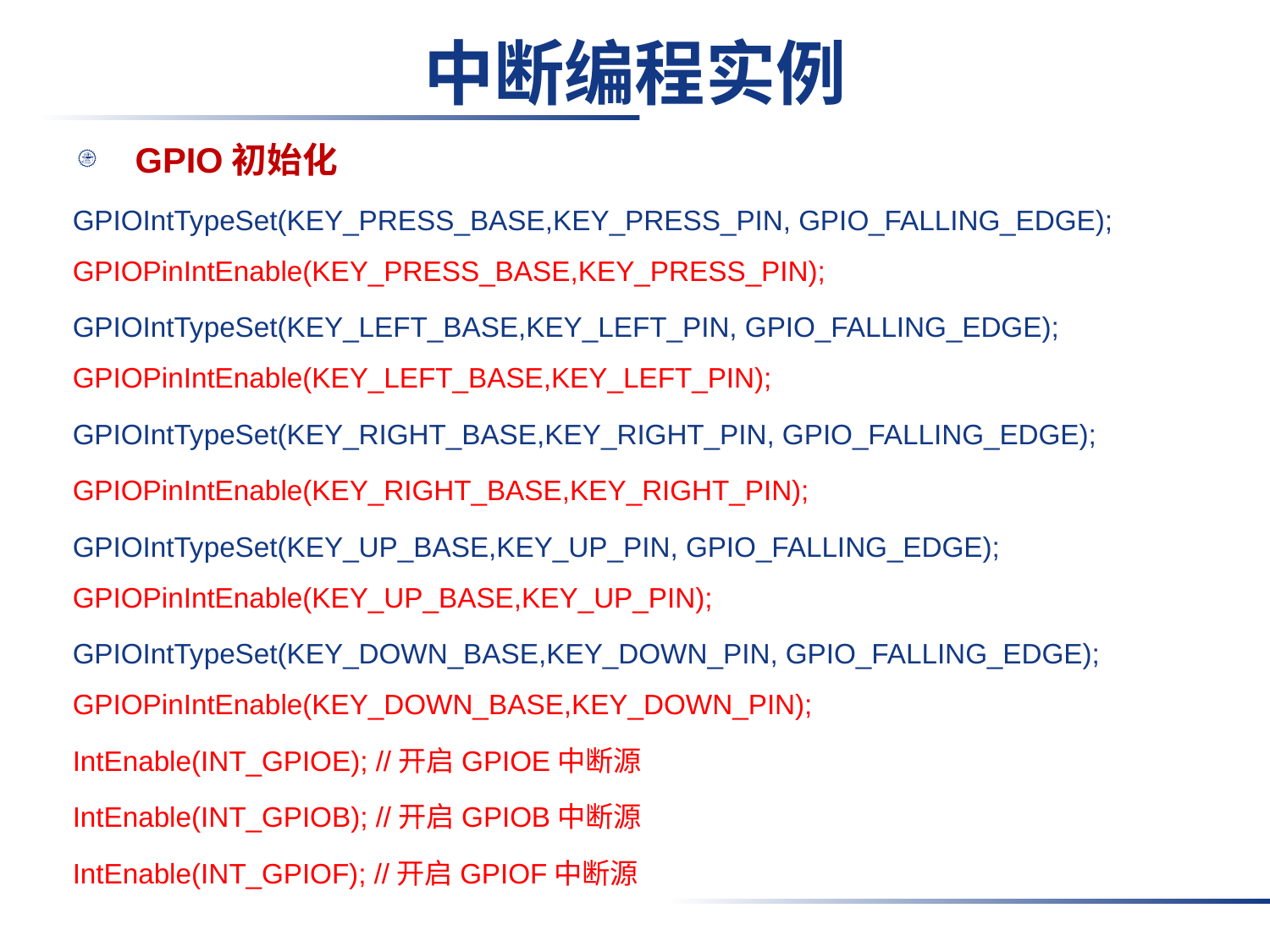

# 中断编程实例
GPIO初始化
GPIOIntTypeSet(KEY_PRESS_BASE,KEY_PRESS_PIN, GPIO_FALLING_EDGE); GPIOPinIntEnable(KEY_PRESS_BASE,KEY_PRESS_PIN);
GPIOIntTypeSet(KEY_LEFT_BASE,KEY_LEFT_PIN, GPIO_FALLING_EDGE); GPIOPinIntEnable(KEY_LEFT_BASE,KEY_LEFT_PIN);
GPIOIntTypeSet(KEY_RIGHT_BASE,KEY_RIGHT_PIN, GPIO_FALLING_EDGE);
GPIOPinIntEnable(KEY_RIGHT_BASE,KEY_RIGHT_PIN);
GPIOIntTypeSet(KEY_UP_BASE,KEY_UP_PIN, GPIO_FALLING_EDGE); GPIOPinIntEnable(KEY_UP_BASE,KEY_UP_PIN);
GPIOIntTypeSet(KEY_DOWN_BASE,KEY_DOWN_PIN, GPIO_FALLING_EDGE); GPIOPinIntEnable(KEY_DOWN_BASE,KEY_DOWN_PIN);
IntEnable(INT_GPIOE); //开启GPIOE中断源
IntEnable(INT_GPIOB); //开启GPIOB中断源
IntEnable(INT_GPIOF); //开启GPIOF中断源